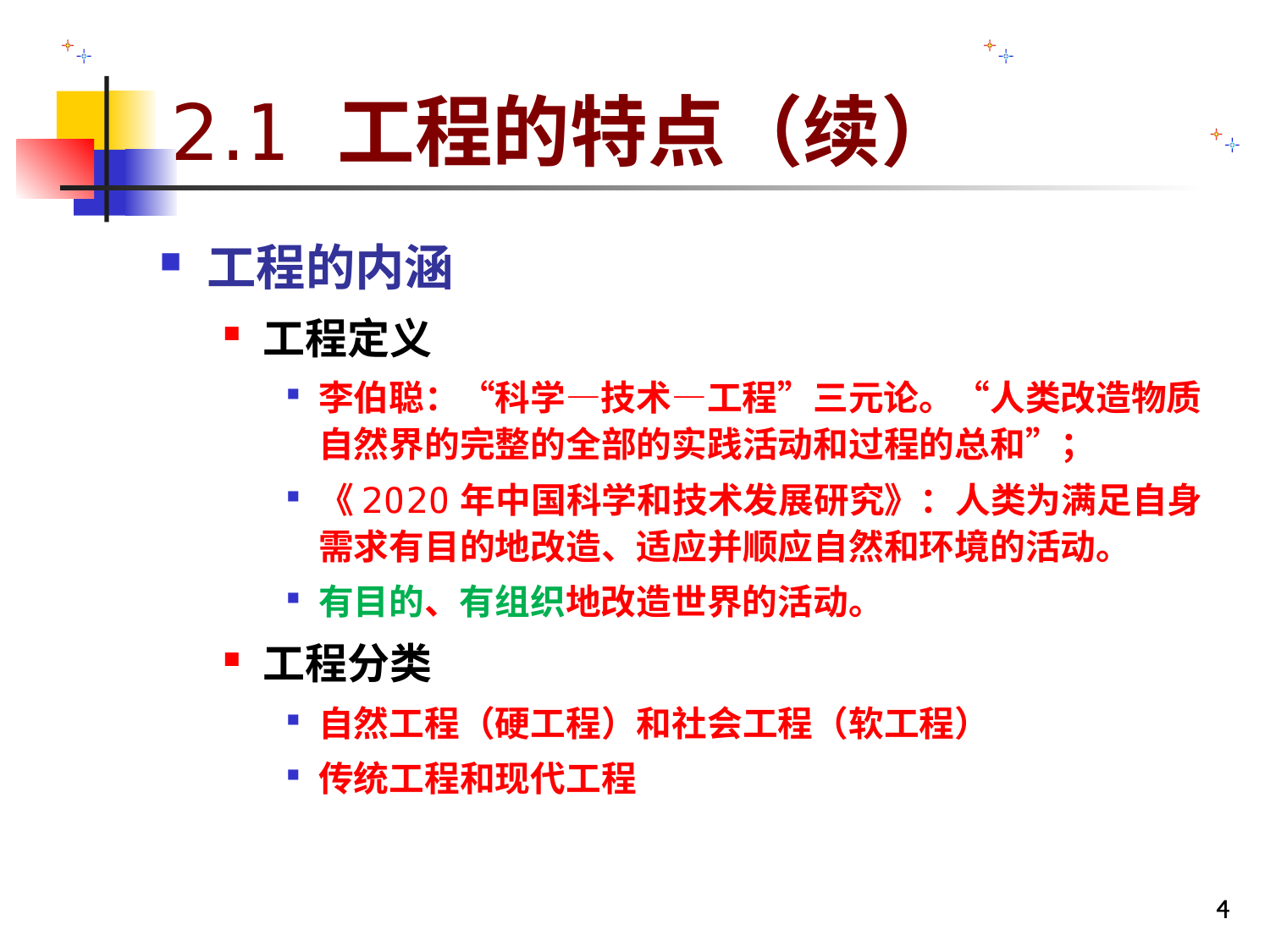

# 2.1 工程的特点（续）
工程的内涵
工程定义
李伯聪：“科学—技术—工程”三元论。“人类改造物质自然界的完整的全部的实践活动和过程的总和”；
《2020年中国科学和技术发展研究》：人类为满足自身需求有目的地改造、适应并顺应自然和环境的活动。
有目的、有组织地改造世界的活动。
工程分类
自然工程（硬工程）和社会工程（软工程）
传统工程和现代工程
4